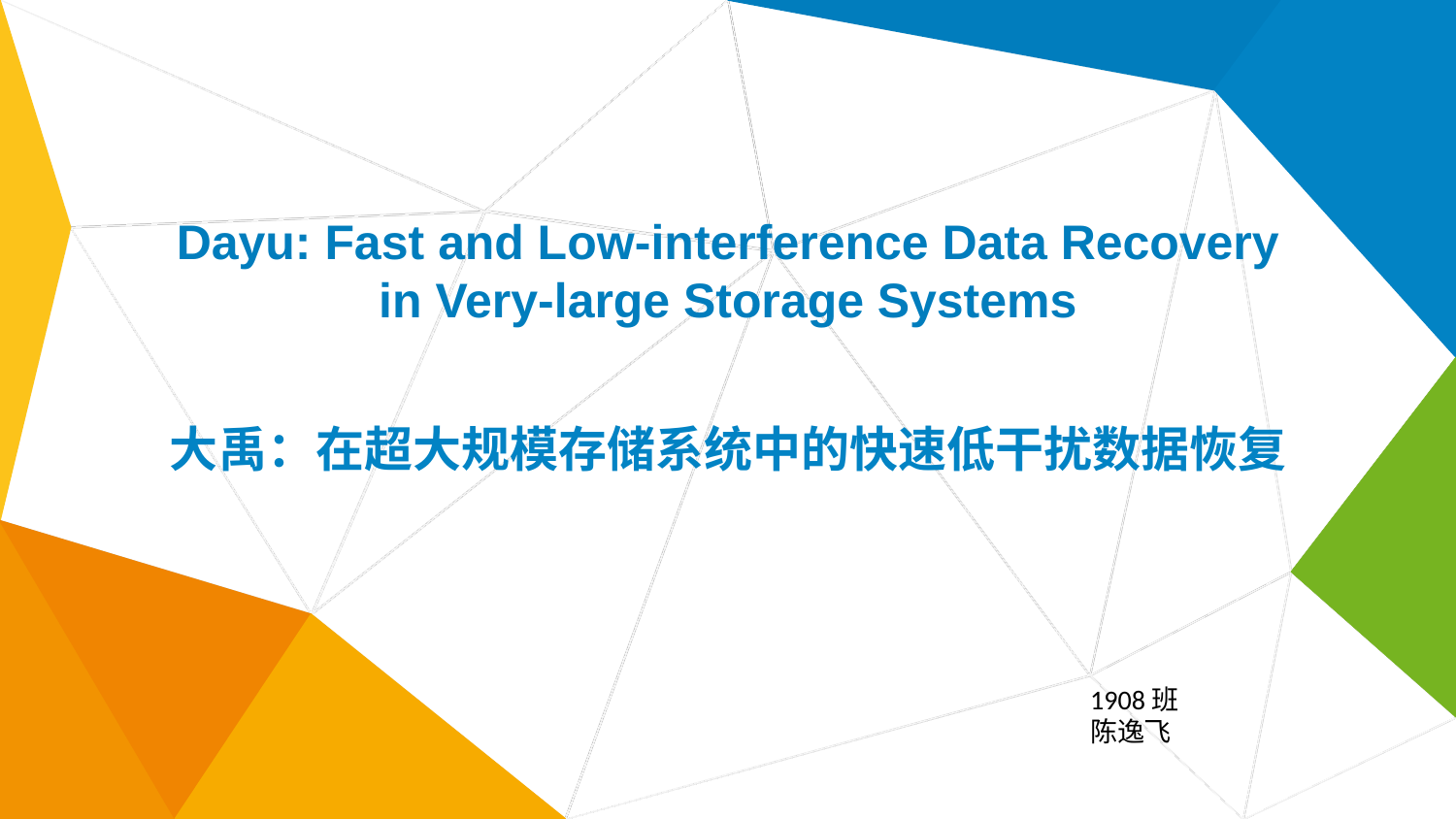

What and why
Dayu: Fast and Low-interference Data Recovery
in Very-large Storage Systems
大禹：在超大规模存储系统中的快速低干扰数据恢复
1908班
陈逸飞